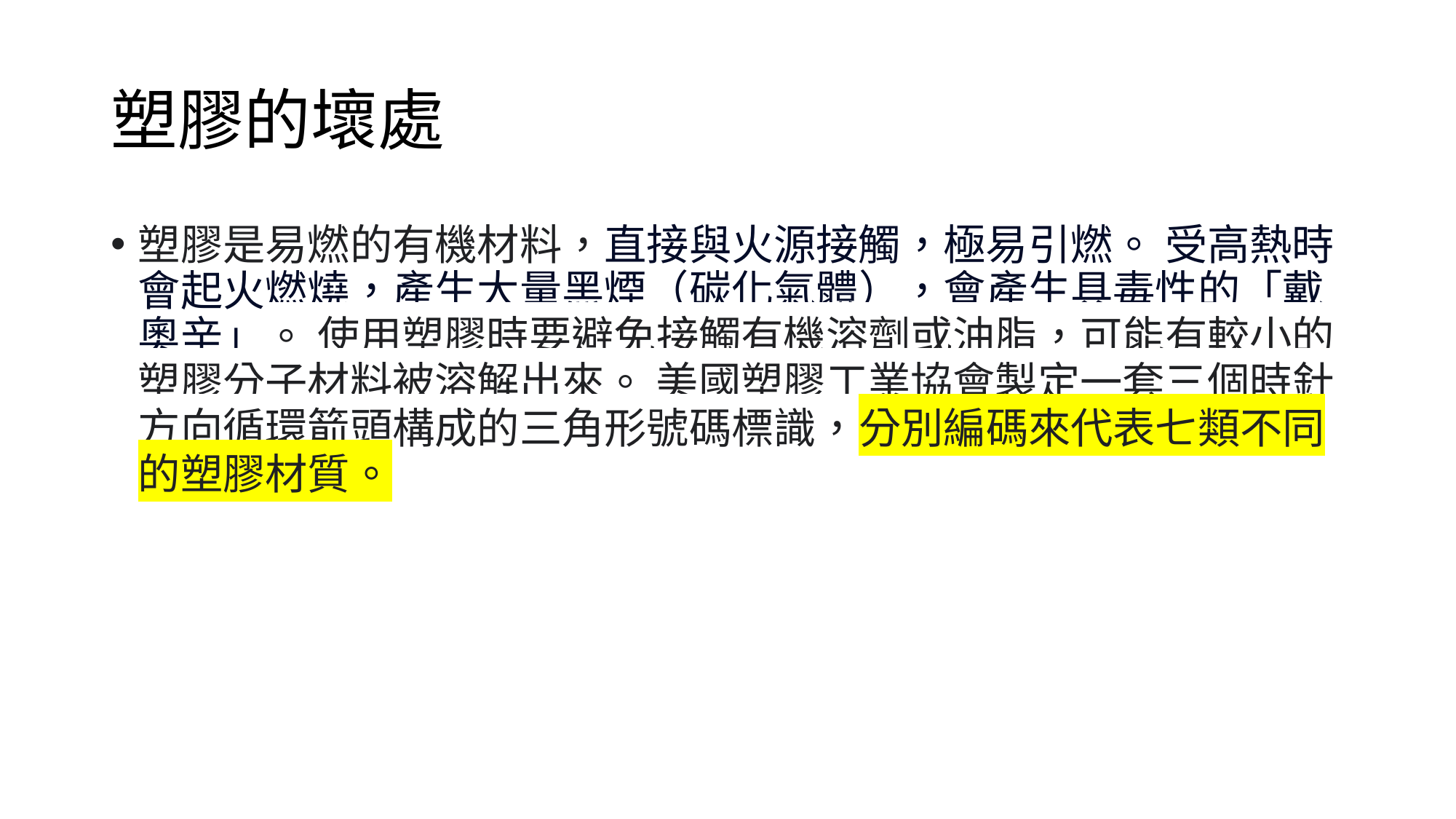

# 塑膠的壞處
塑膠是易燃的有機材料，直接與火源接觸，極易引燃。 受高熱時會起火燃燒，產生大量黑煙（碳化氣體），會產生具毒性的「戴奧辛」。 使用塑膠時要避免接觸有機溶劑或油脂，可能有較小的塑膠分子材料被溶解出來。 美國塑膠工業協會製定一套三個時針方向循環箭頭構成的三角形號碼標識，分別編碼來代表七類不同的塑膠材質。